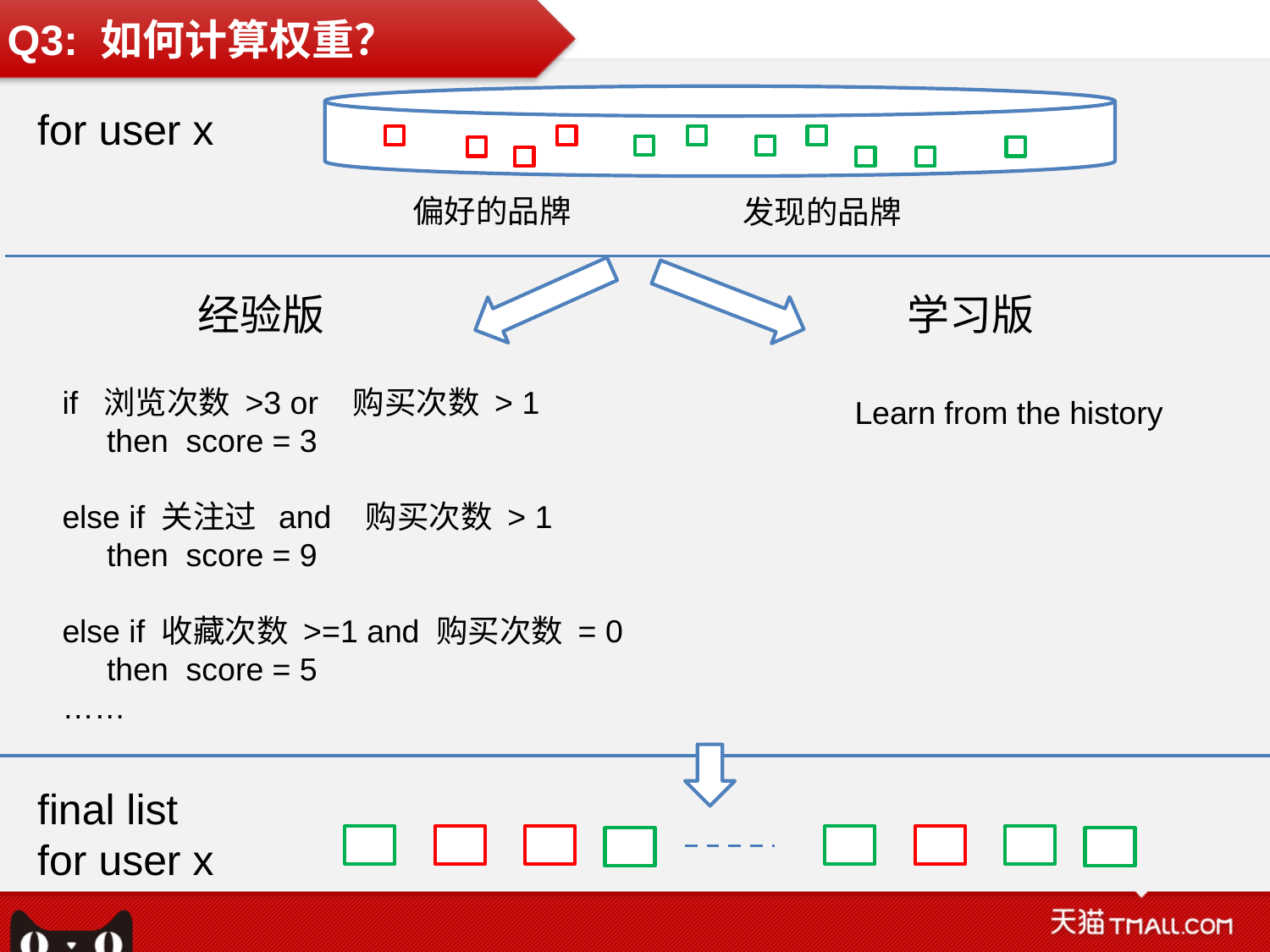

Q3: 如何计算权重？

for user x

偏好的品牌
发现的品牌

经验版
学习版
if  浏览次数 >3 or   购买次数 > 1
     then  score = 3

else if 关注过  and   购买次数 > 1
     then  score = 9

else if 收藏次数 >=1 and 购买次数 = 0
     then  score = 5
……
Learn from the history

final list
for user x